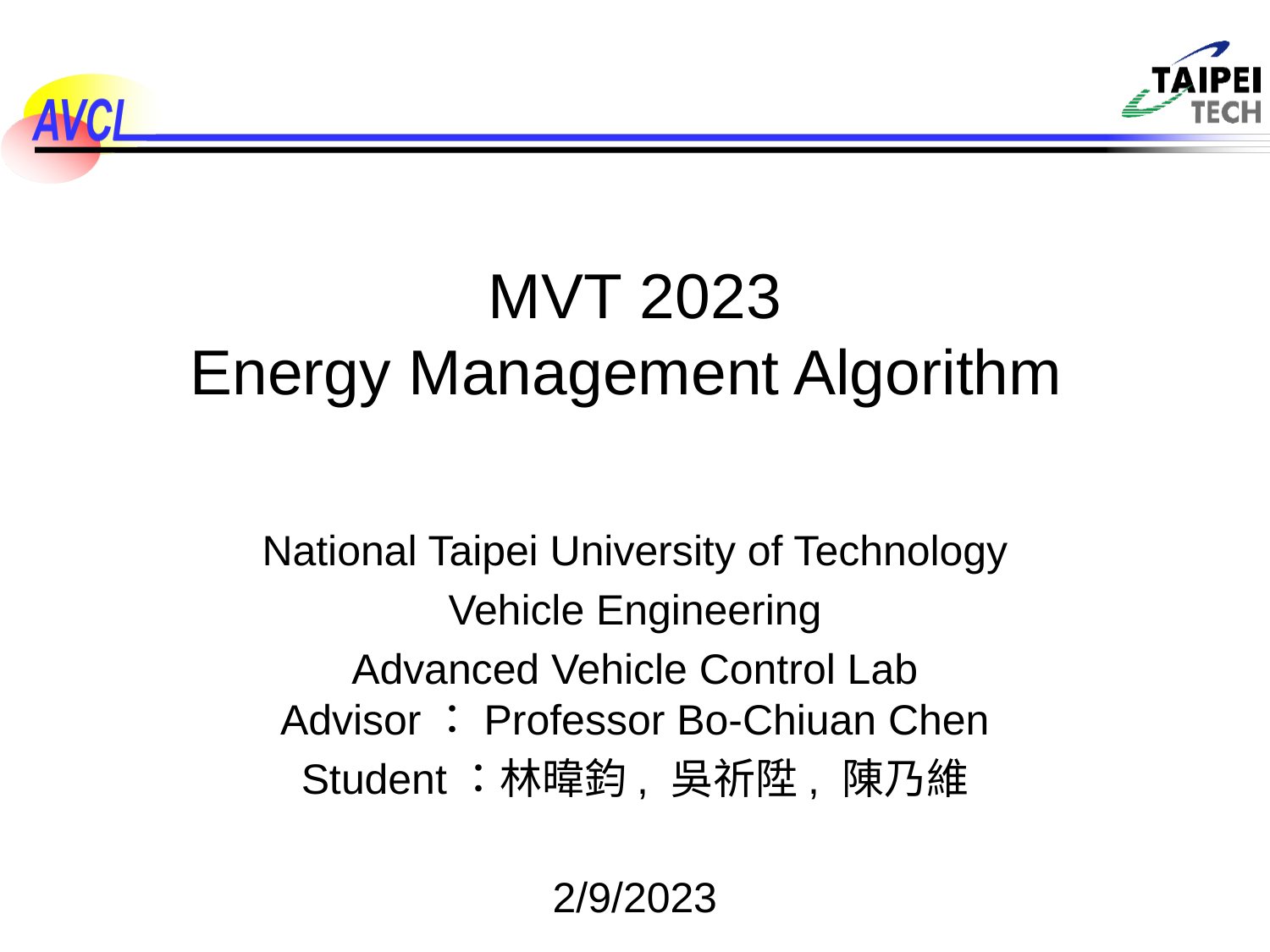

# MVT 2023 Energy Management Algorithm
National Taipei University of Technology
Vehicle Engineering
Advanced Vehicle Control Lab
Advisor：Professor Bo-Chiuan Chen
Student：林暐鈞, 吳祈陞, 陳乃維

2/9/2023